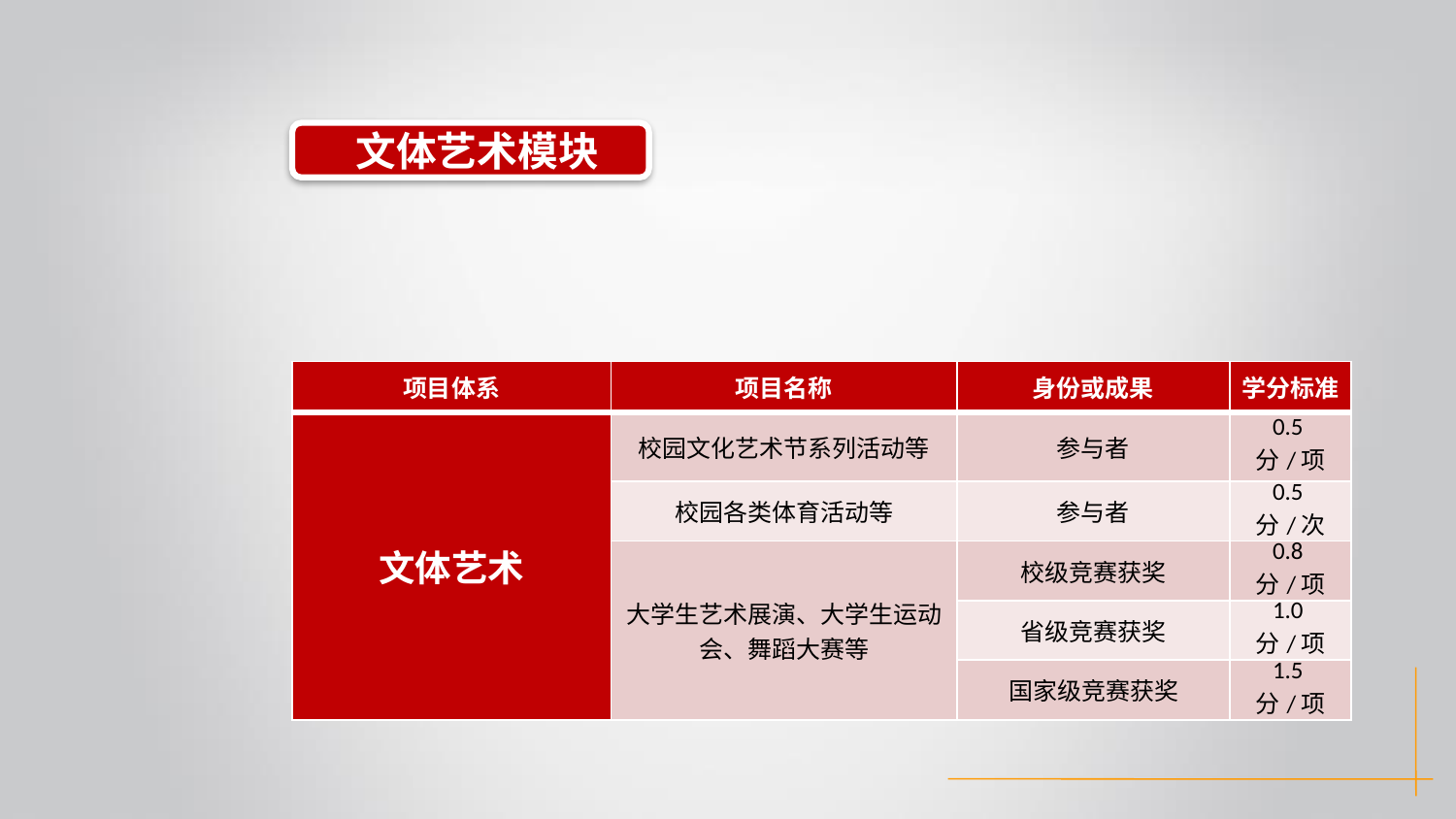

文体艺术模块

| 项目体系 | 项目名称 | 身份或成果 | 学分标准 |
| --- | --- | --- | --- |
| 文体艺术 | 校园文化艺术节系列活动等 | 参与者 | 0.5分/项 |
|  | 校园各类体育活动等 | 参与者 | 0.5分/次 |
|  | 大学生艺术展演、大学生运动会、舞蹈大赛等 | 校级竞赛获奖 | 0.8分/项 |
|  |  | 省级竞赛获奖 | 1.0分/项 |
|  |  | 国家级竞赛获奖 | 1.5分/项 |